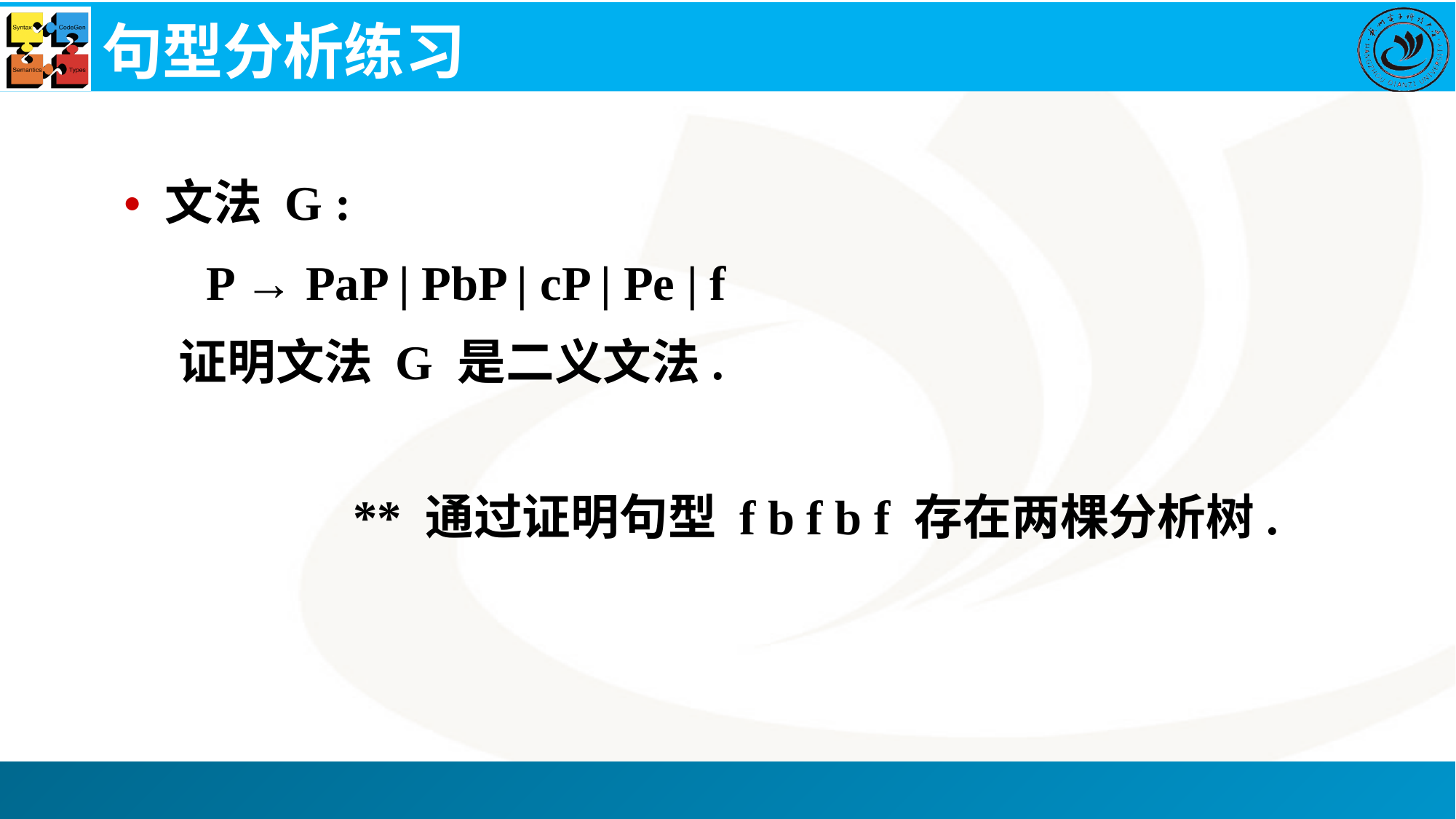

# 句型分析练习
文法 G :
	P → PaP | PbP | cP | Pe | f
证明文法 G 是二义文法.
** 通过证明句型 f b f b f 存在两棵分析树.
78